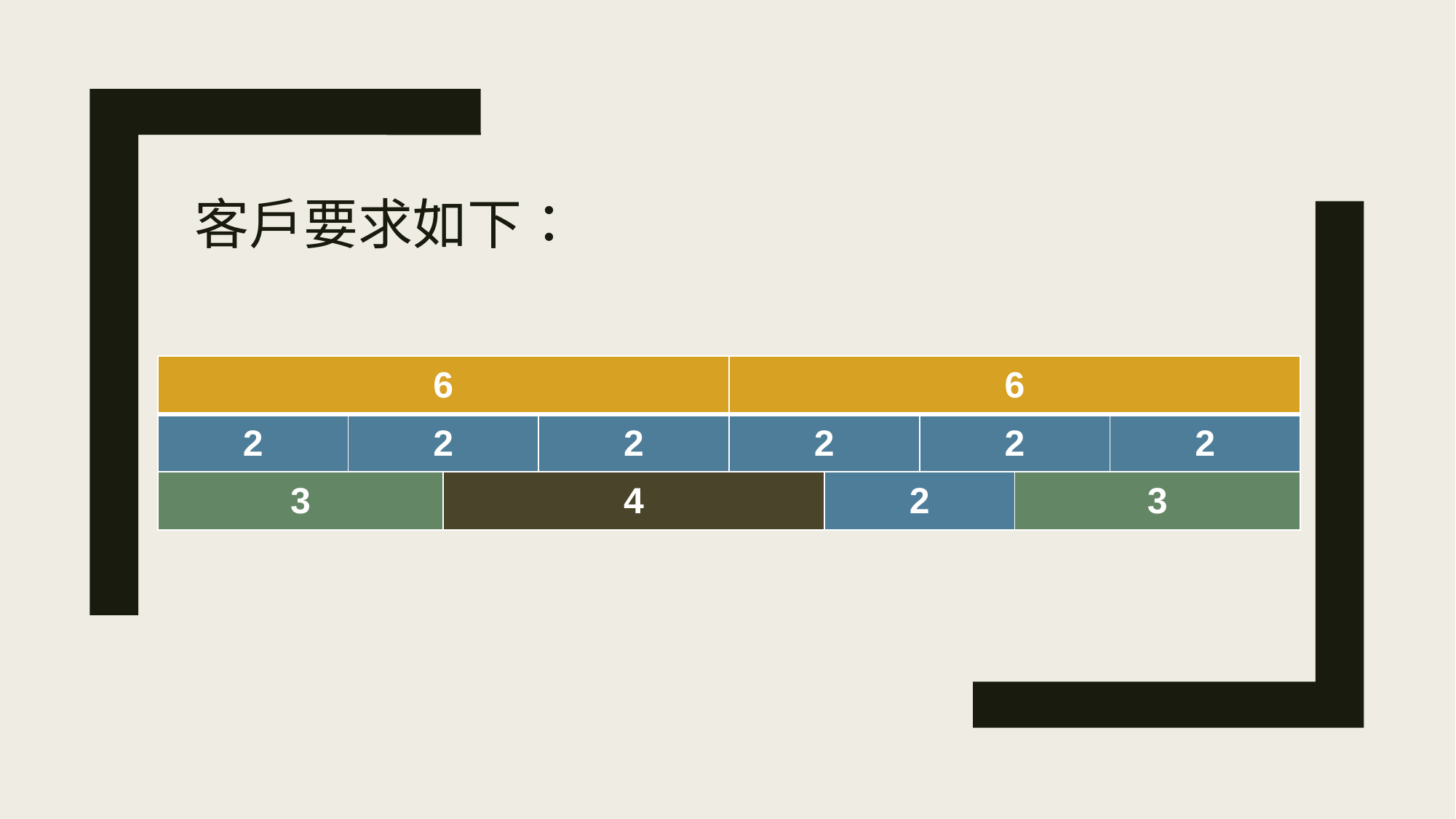

客戶要求如下：
| 6 |  |  |  | 6 |  |  |  |  |
| --- | --- | --- | --- | --- | --- | --- | --- | --- |
| 2 | 2 |  | 2 | 2 |  | 2 |  | 2 |
| 3 |  | 4 |  |  | 2 |  | 3 |  |